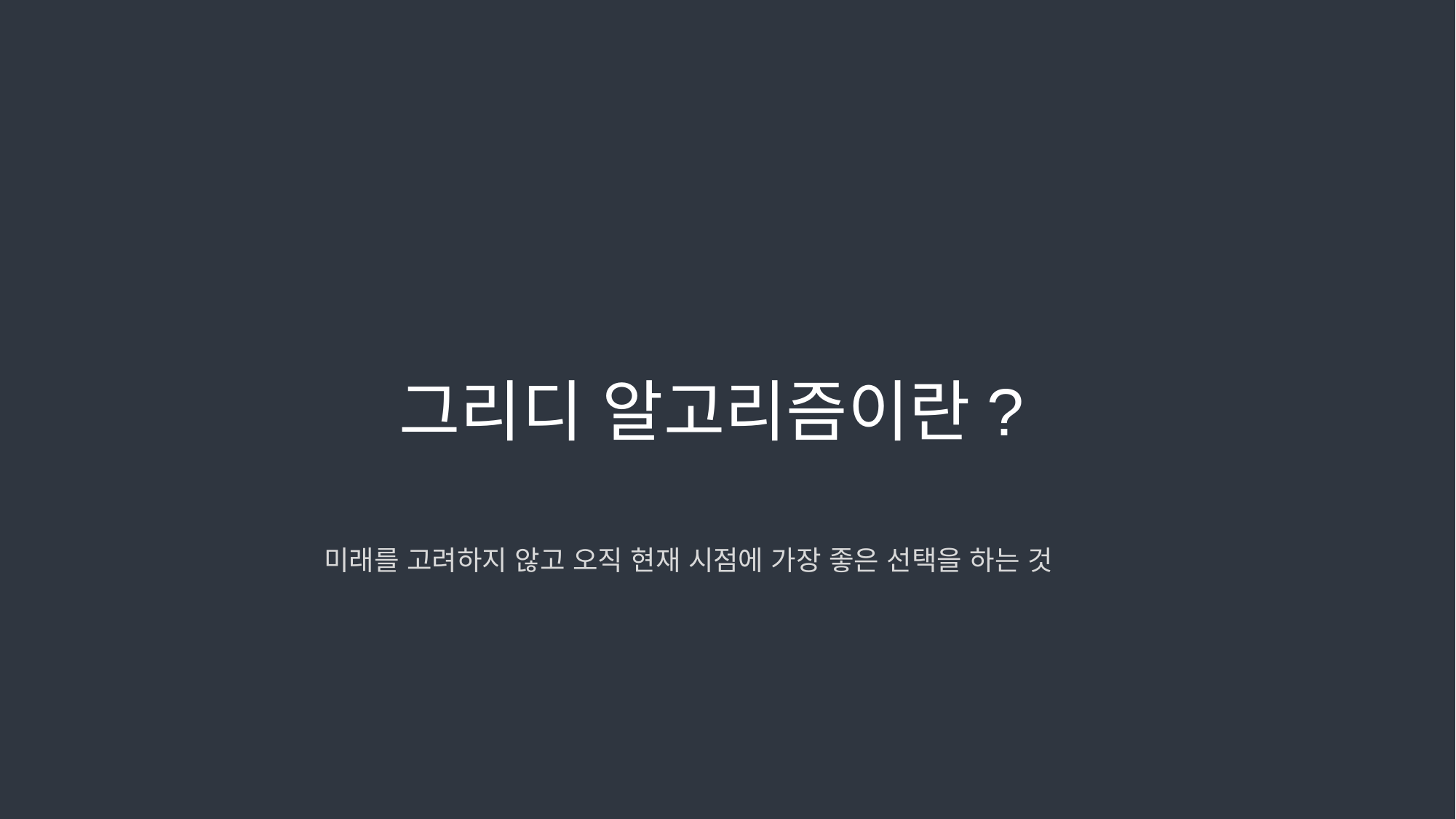

그리디 알고리즘이란?
미래를 고려하지 않고 오직 현재 시점에 가장 좋은 선택을 하는 것